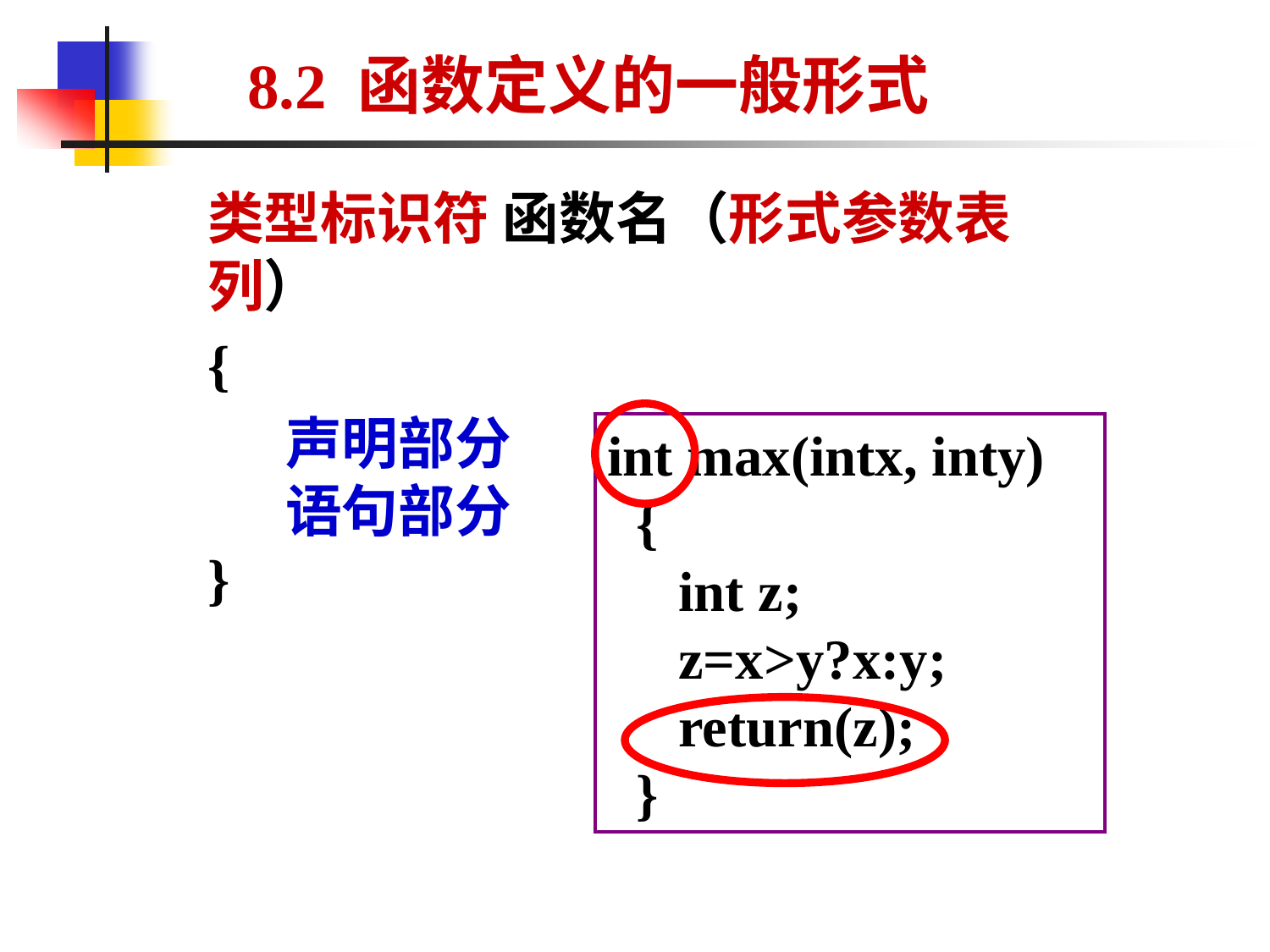

8.2 函数定义的一般形式
类型标识符 函数名（形式参数表列）
{
     声明部分
     语句部分
}

int max(intx, inty)
  {
     int z;
     z=x>y?x:y;
     return(z);
  }